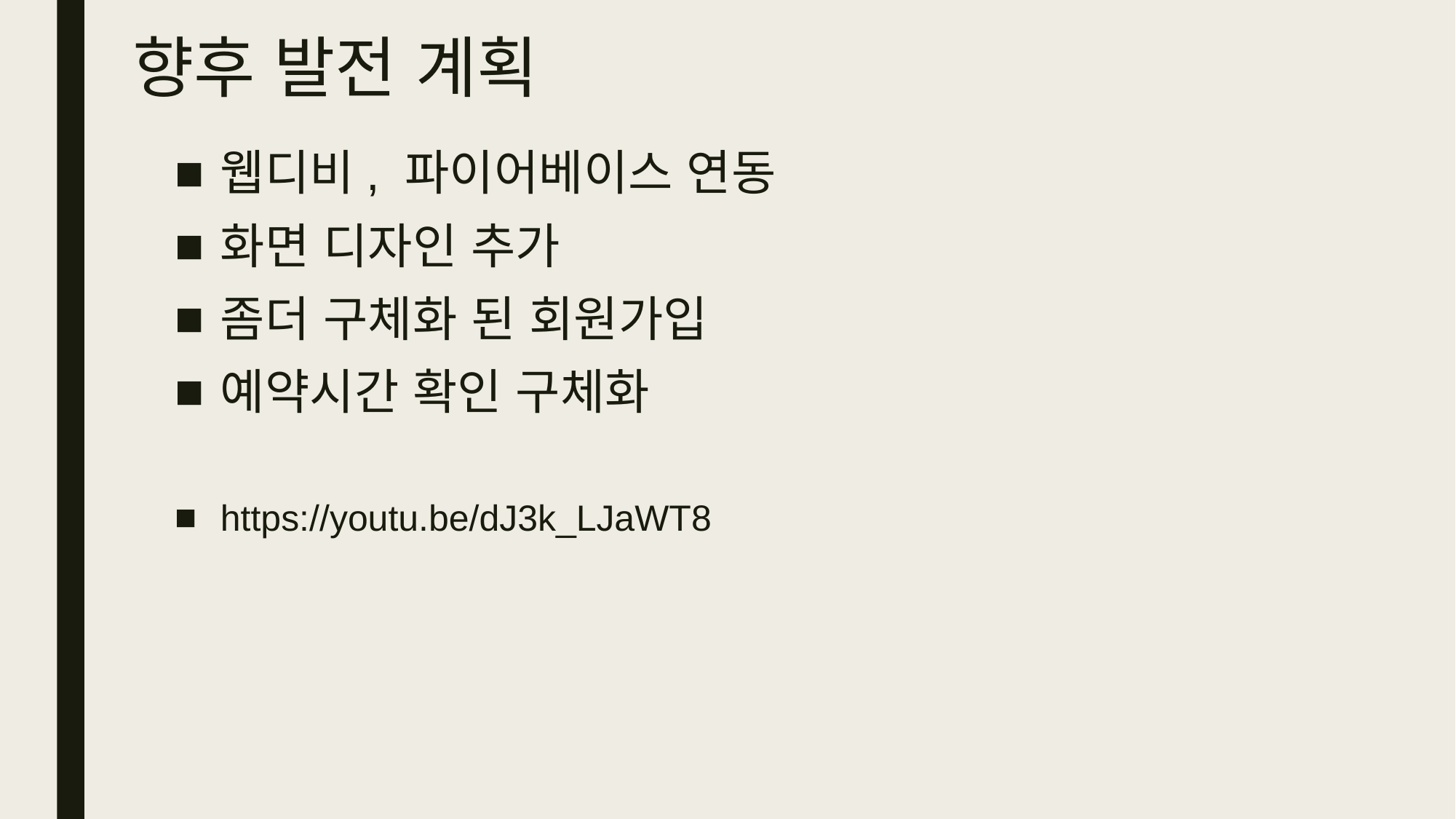

# 향후 발전 계획
웹디비, 파이어베이스 연동
화면 디자인 추가
좀더 구체화 된 회원가입
예약시간 확인 구체화

https://youtu.be/dJ3k_LJaWT8